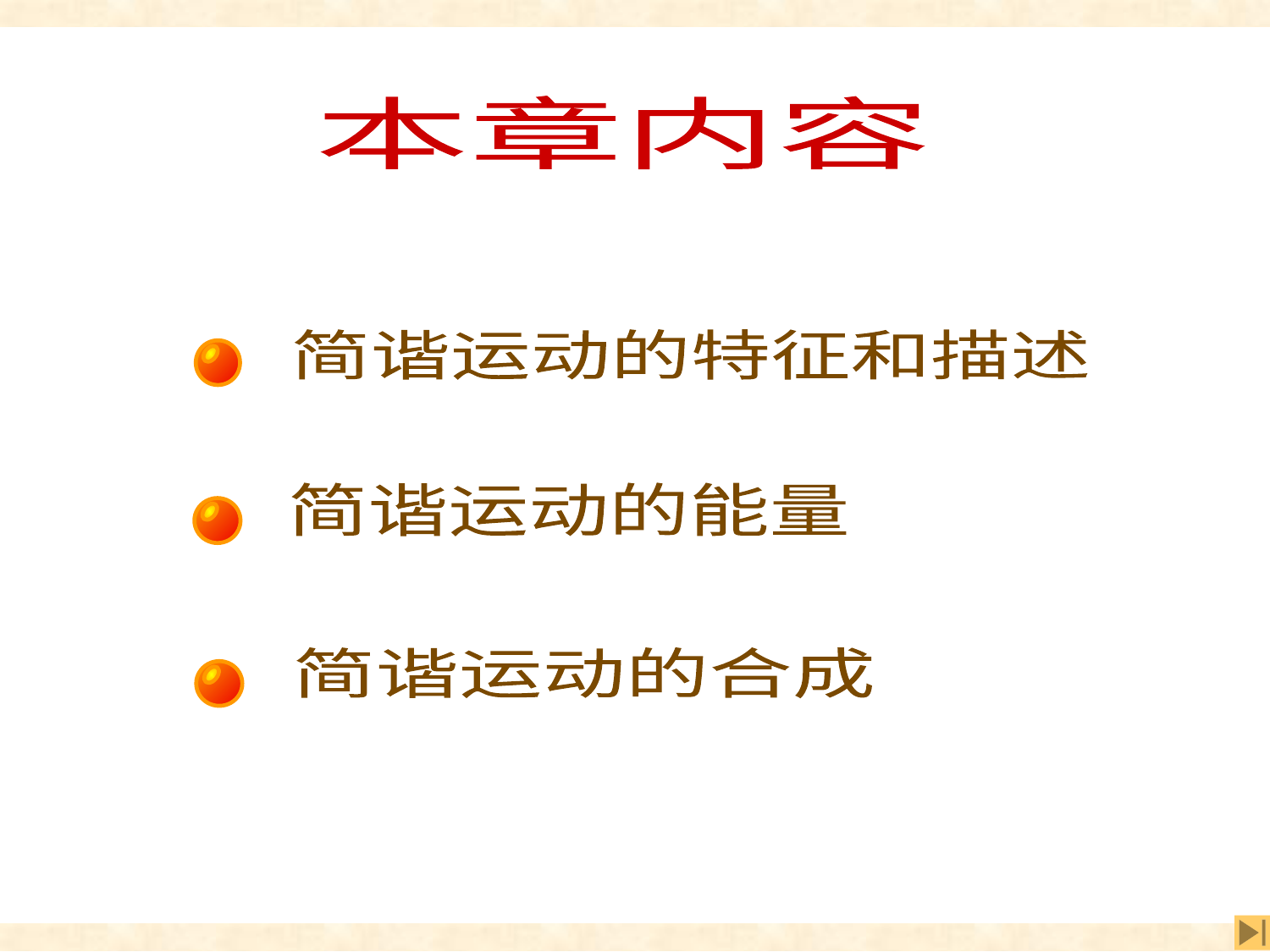

本章内容
本章内容
简谐运动的特征和描述

简谐运动的能量

简谐运动的合成